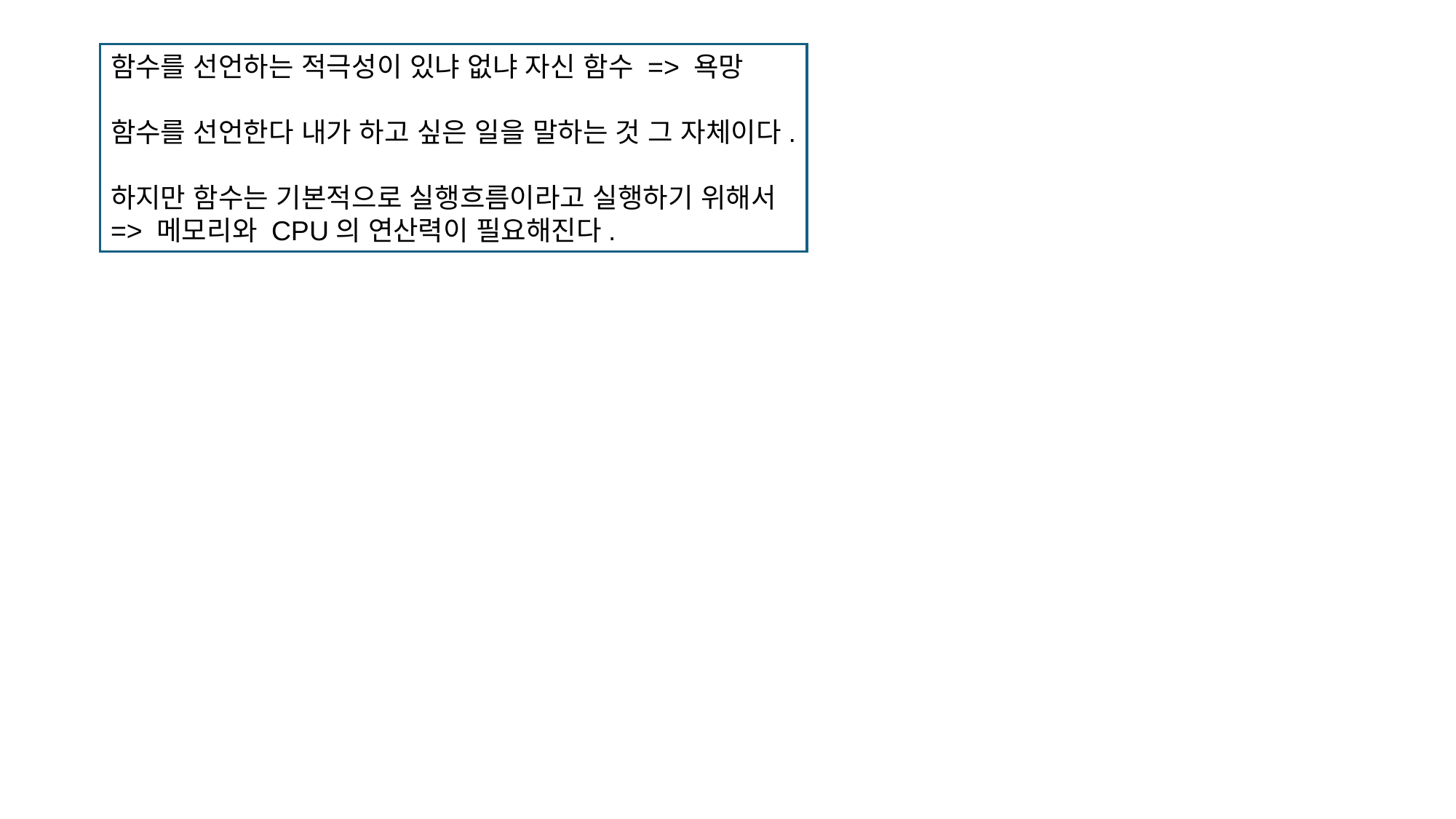

함수를 선언하는 적극성이 있냐 없냐 자신 함수 => 욕망

함수를 선언한다 내가 하고 싶은 일을 말하는 것 그 자체이다.

하지만 함수는 기본적으로 실행흐름이라고 실행하기 위해서
=> 메모리와 CPU의 연산력이 필요해진다.